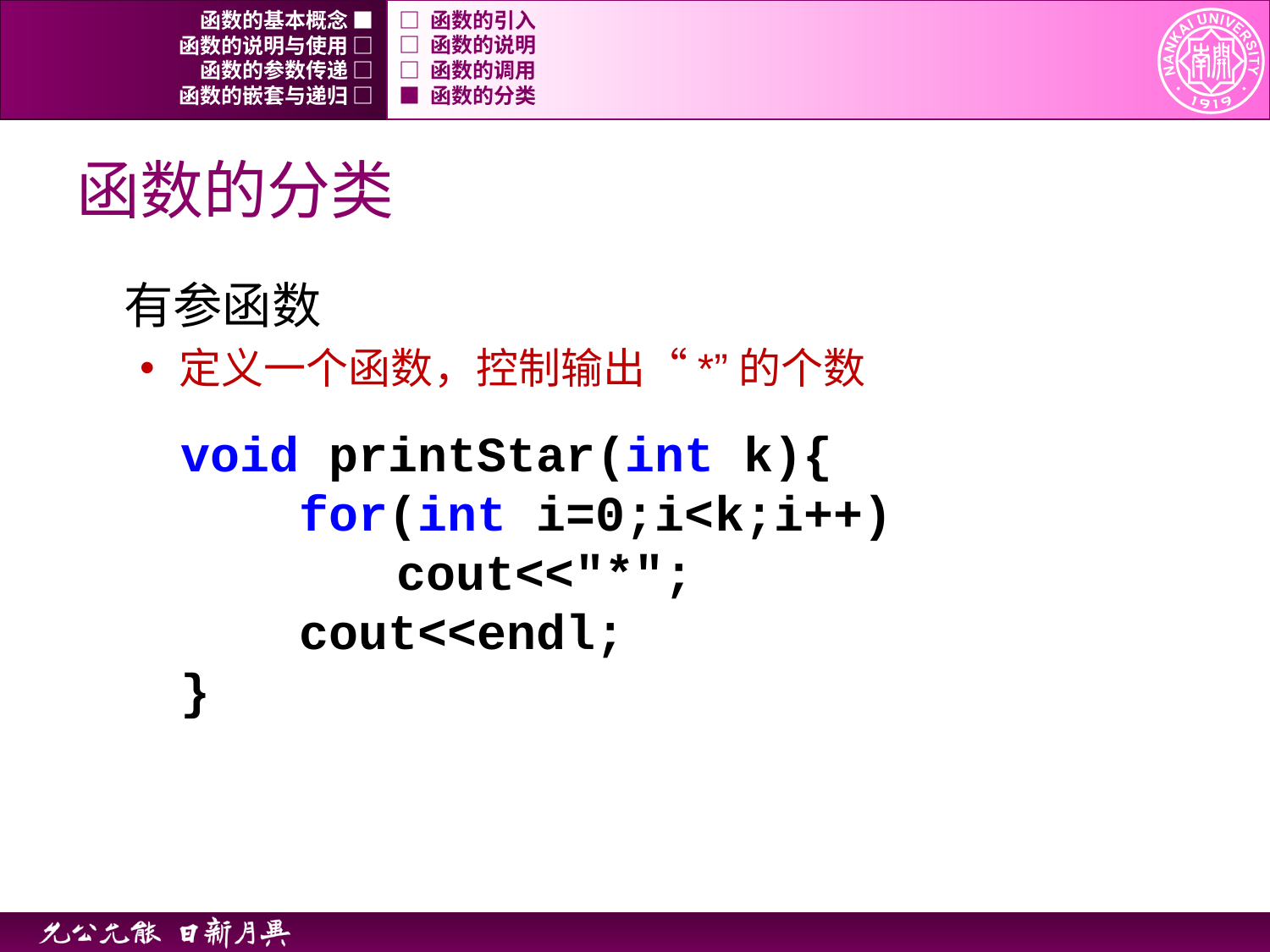

函数的基本概念 ■
□ 函数的引入
函数的说明与使用 □
□ 函数的说明
函数的参数传递 □
□ 函数的调用
函数的嵌套与递归 □
■ 函数的分类
# 函数的分类
有参函数
定义一个函数，控制输出“*”的个数

void printStar(int k){
    for(int i=0;i<k;i++)
	   cout<<"*";
    cout<<endl;
}